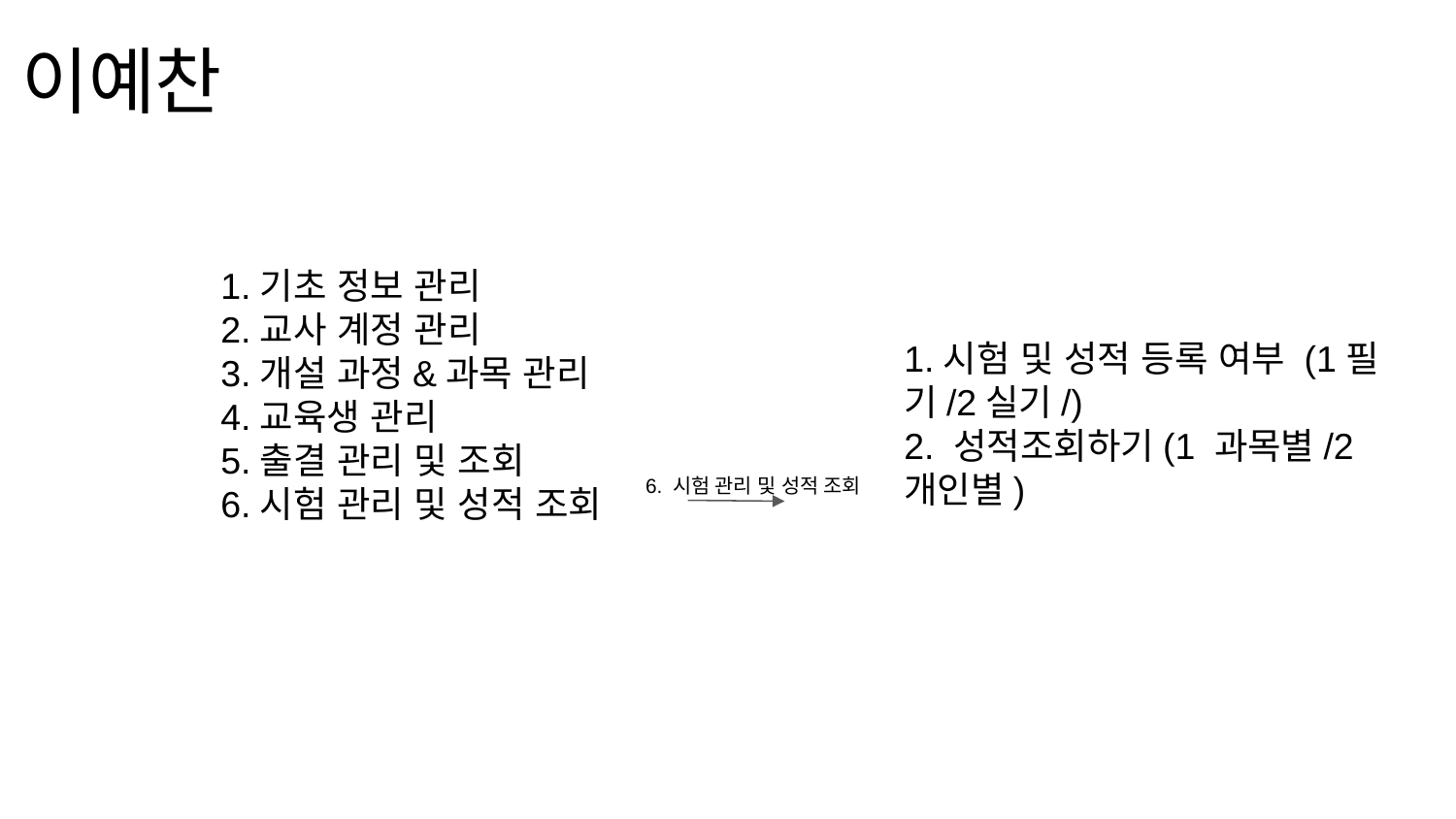

# 이예찬
1.기초 정보 관리
2.교사 계정 관리
3.개설 과정&과목 관리
4.교육생 관리
5.출결 관리 및 조회
6.시험 관리 및 성적 조회

1.시험 및 성적 등록 여부 (1필기/2실기/)
2. 성적조회하기(1 과목별/2개인별)

6. 시험 관리 및 성적 조회